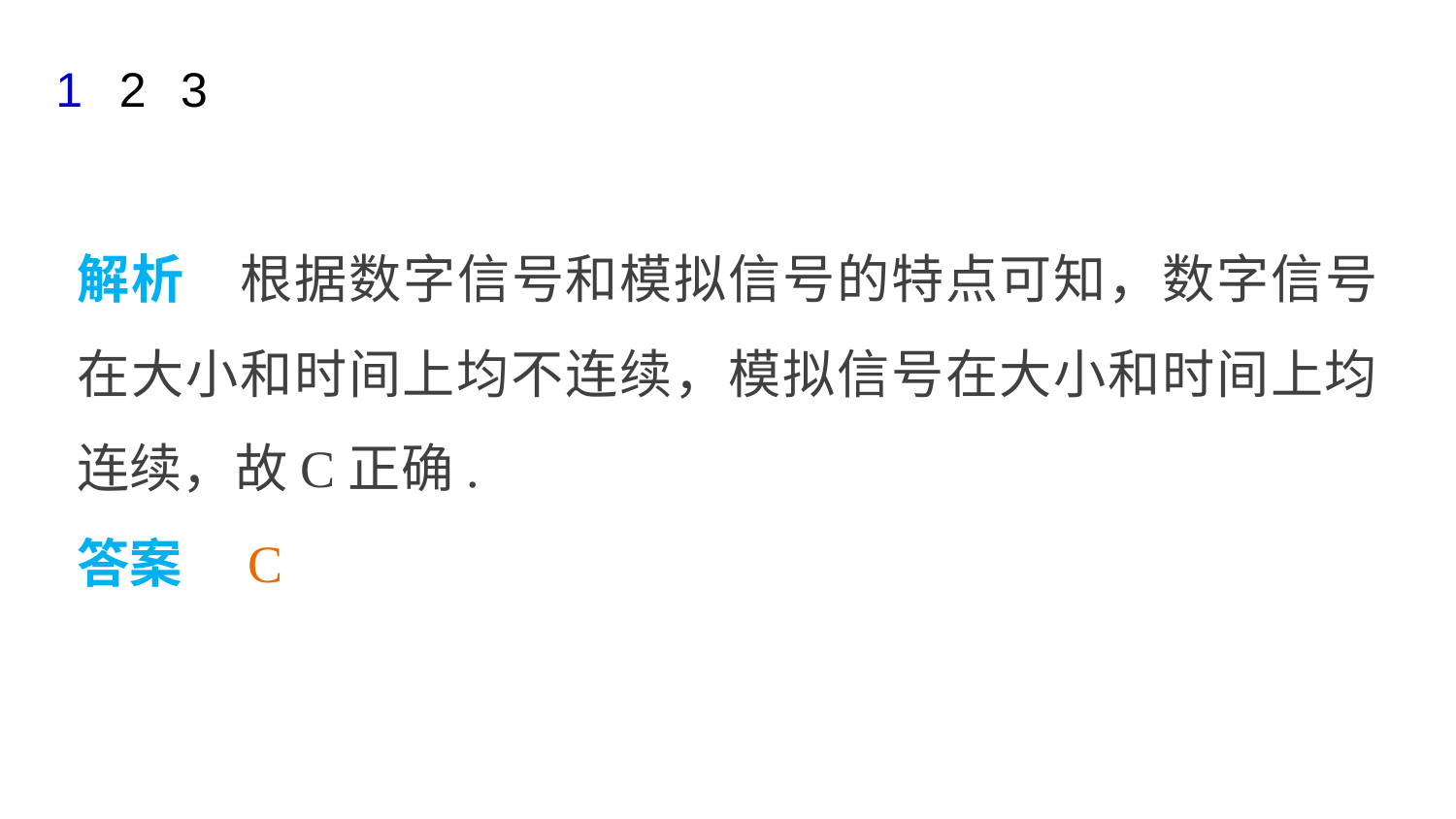

1
2
3
解析　根据数字信号和模拟信号的特点可知，数字信号在大小和时间上均不连续，模拟信号在大小和时间上均连续，故C正确.
答案　C